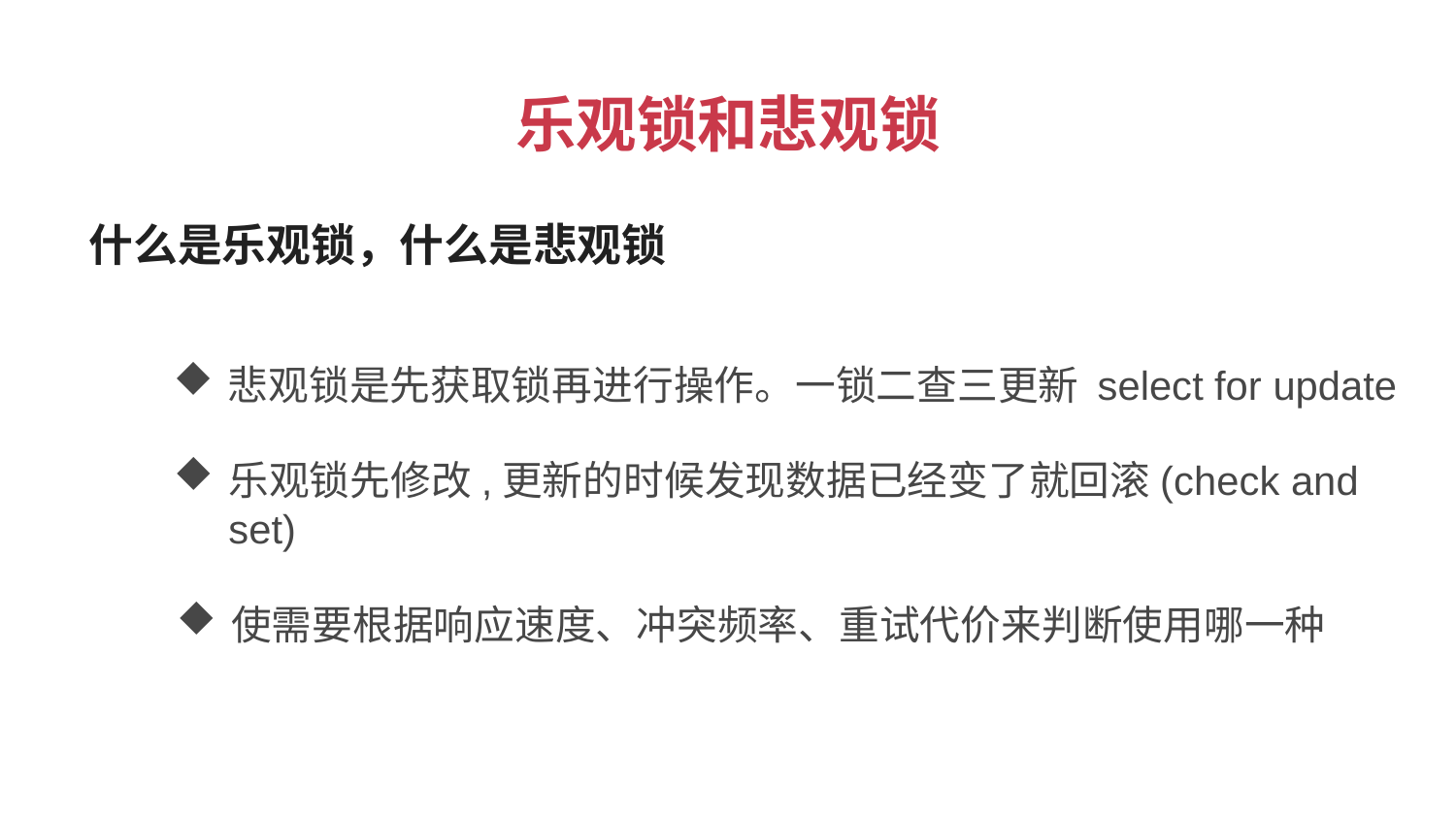

乐观锁和悲观锁
什么是乐观锁，什么是悲观锁
悲观锁是先获取锁再进行操作。一锁二查三更新 select for update
乐观锁先修改,更新的时候发现数据已经变了就回滚(check and set)
使需要根据响应速度、冲突频率、重试代价来判断使用哪一种